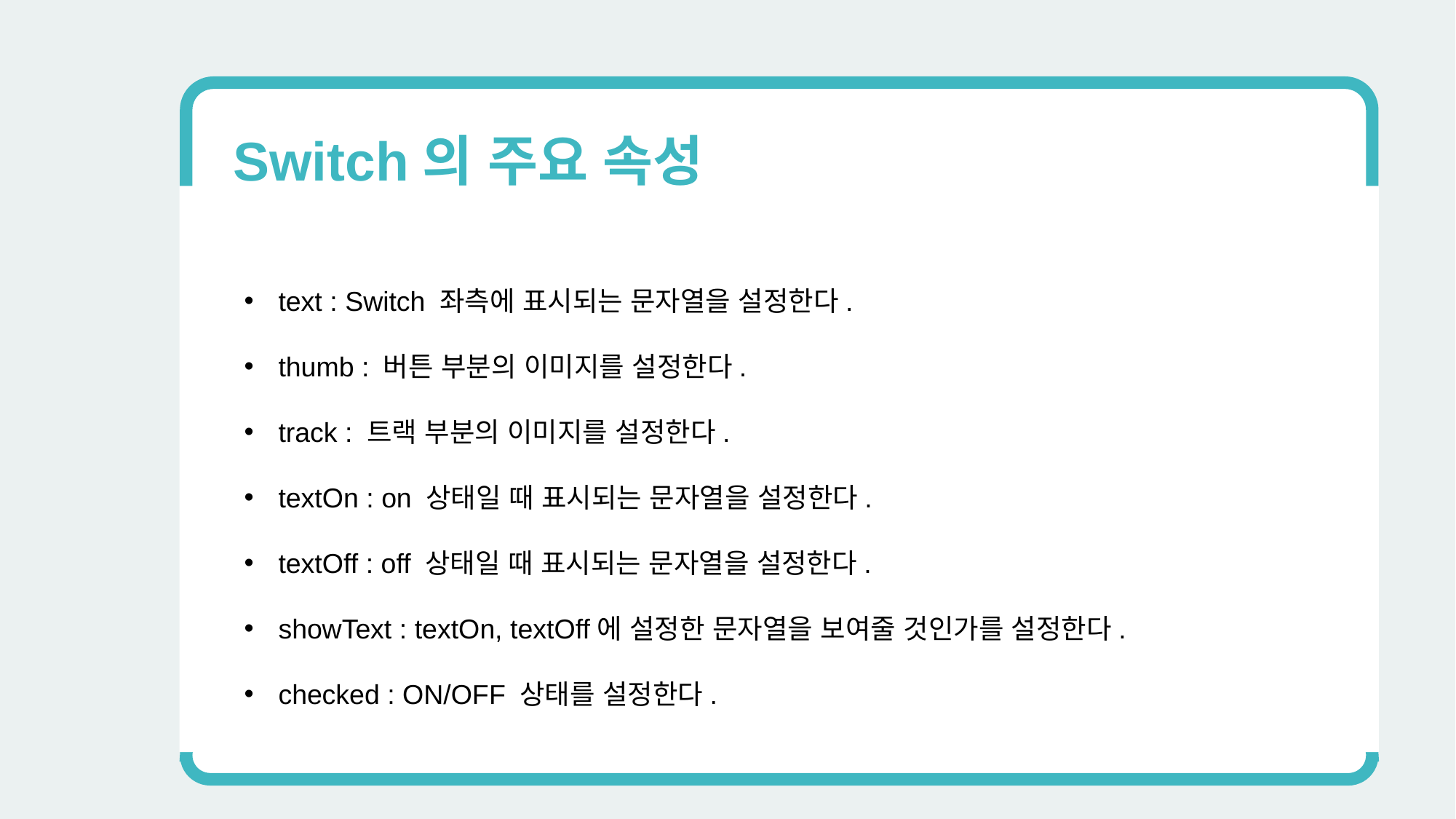

Switch의 주요 속성

text : Switch 좌측에 표시되는 문자열을 설정한다.
thumb : 버튼 부분의 이미지를 설정한다.
track : 트랙 부분의 이미지를 설정한다.
textOn : on 상태일 때 표시되는 문자열을 설정한다.
textOff : off 상태일 때 표시되는 문자열을 설정한다.
showText : textOn, textOff에 설정한 문자열을 보여줄 것인가를 설정한다.
checked : ON/OFF 상태를 설정한다.